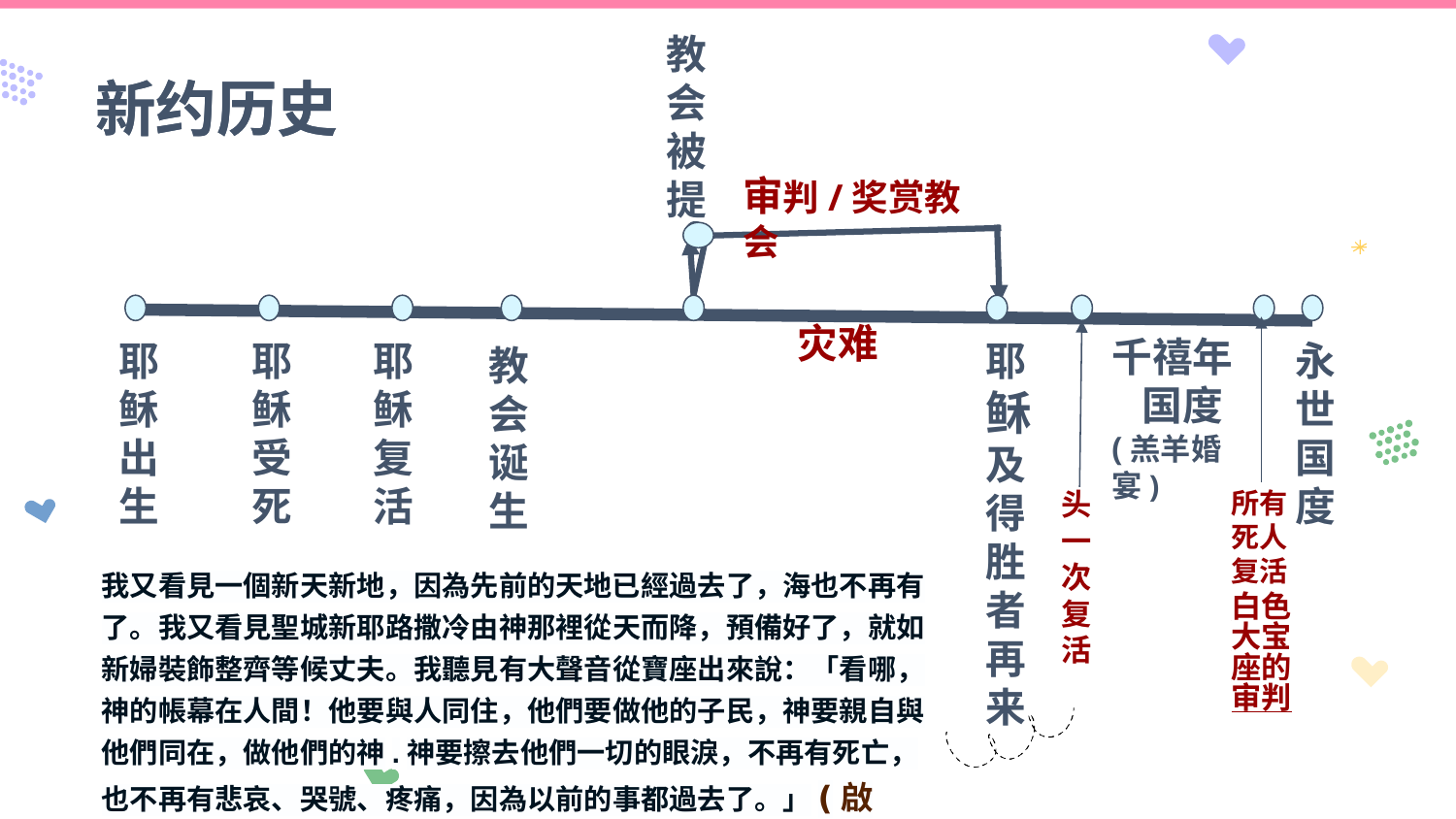

教会被提
# 新约历史
新约历史
审判/奖赏教会

  灾难
千禧年
  国度
(羔羊婚宴)

耶稣出生
耶稣受死
耶稣复活
耶稣
及得胜
者
再来
永世国度
教会诞生
头一次复活
所有死人复活
白色大宝座的审判
我又看見一個新天新地，因為先前的天地已經過去了，海也不再有了。我又看見聖城新耶路撒冷由神那裡從天而降，預備好了，就如新婦裝飾整齊等候丈夫。我聽見有大聲音從寶座出來說：「看哪，神的帳幕在人間！他要與人同住，他們要做他的子民，神要親自與他們同在，做他們的神.神要擦去他們一切的眼淚，不再有死亡，也不再有悲哀、哭號、疼痛，因為以前的事都過去了。」(啟 21:1-4)